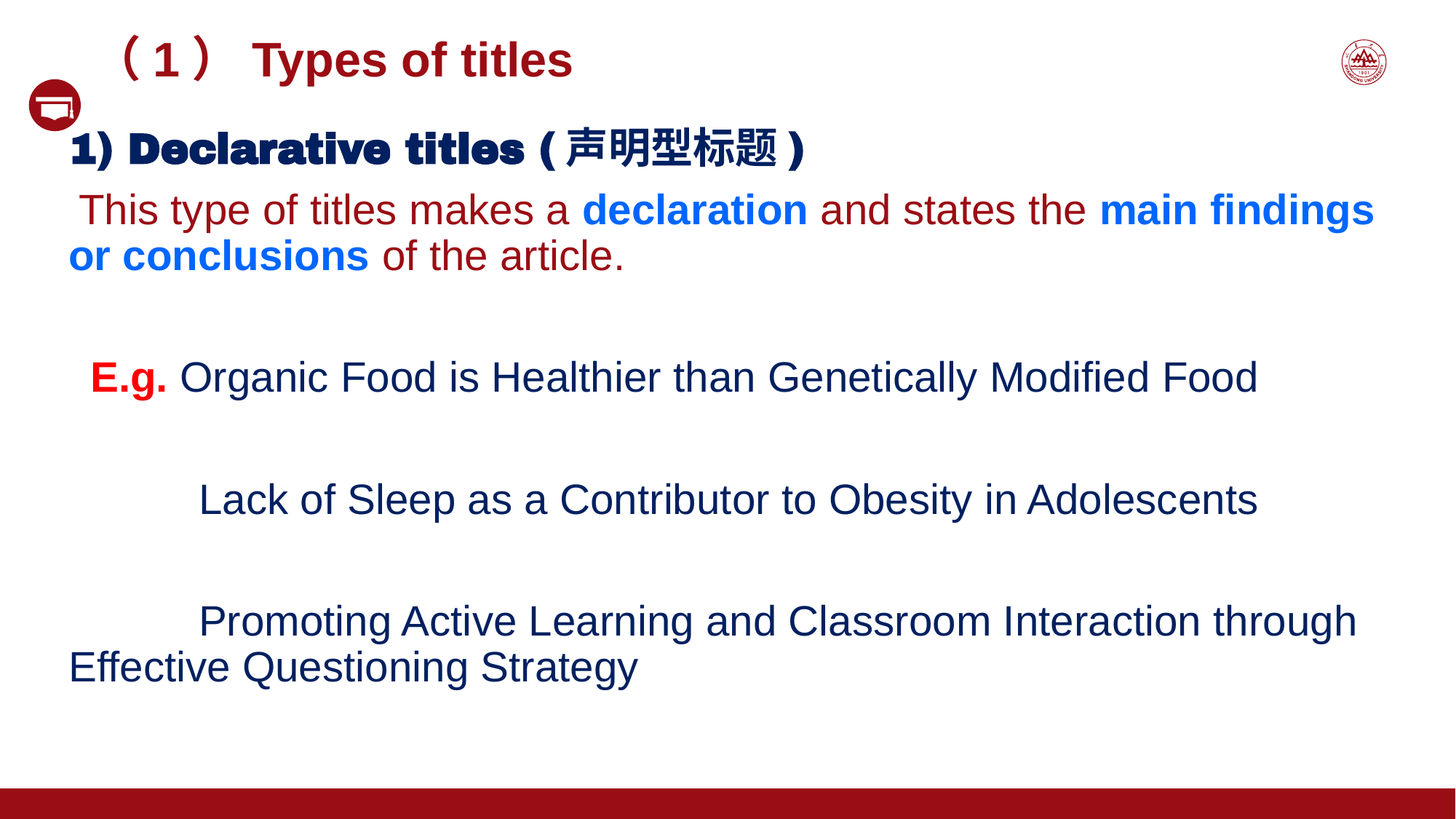

（1）Types of titles

1) Declarative titles (声明型标题)
 This type of titles makes a declaration and states the main findings or conclusions of the article.

  E.g. Organic Food is Healthier than Genetically Modified Food

           Lack of Sleep as a Contributor to Obesity in Adolescents

           Promoting Active Learning and Classroom Interaction through Effective Questioning Strategy